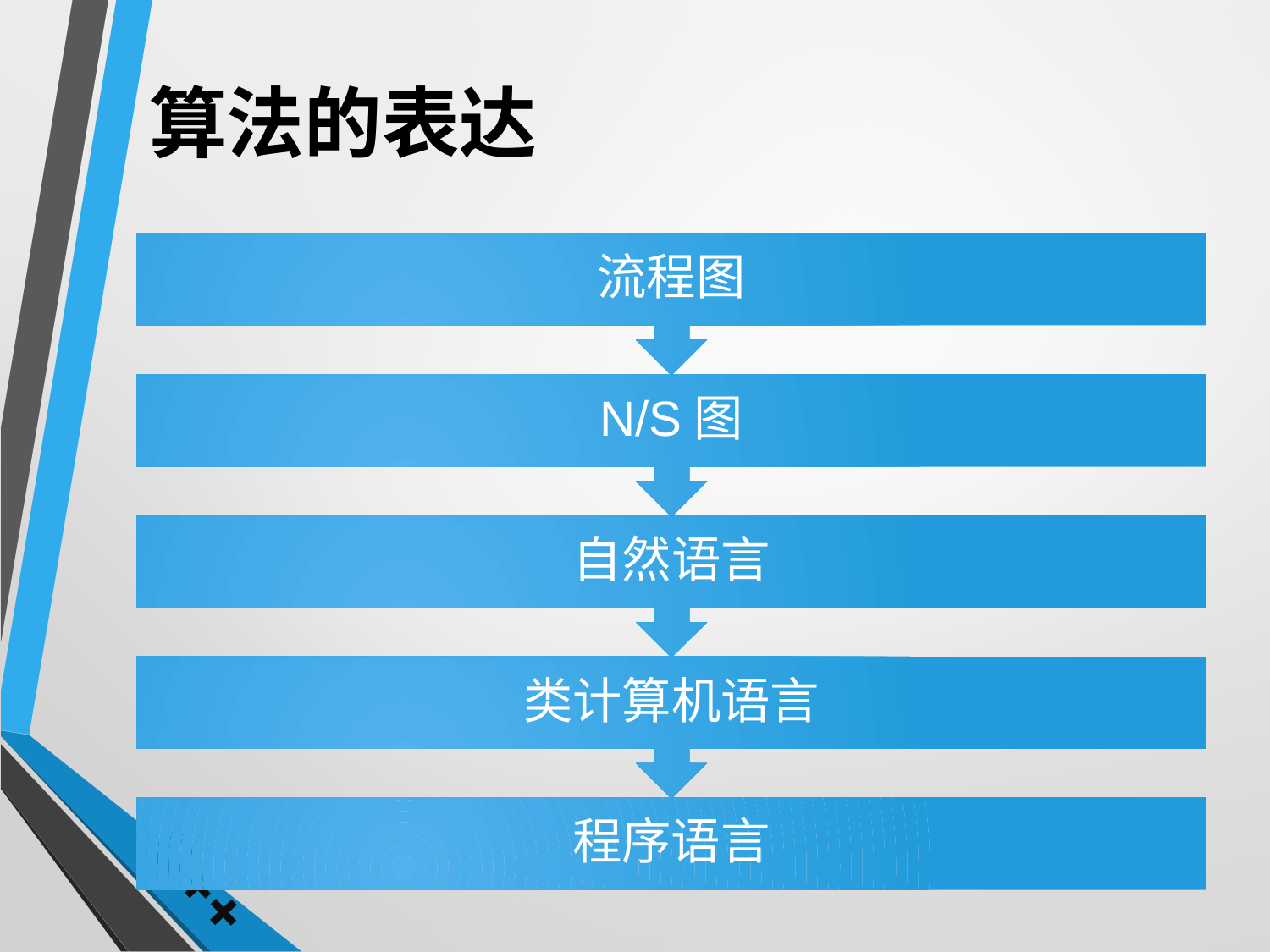

# 算法的表达
程序语言
类计算机语言
自然语言
N/S图
流程图